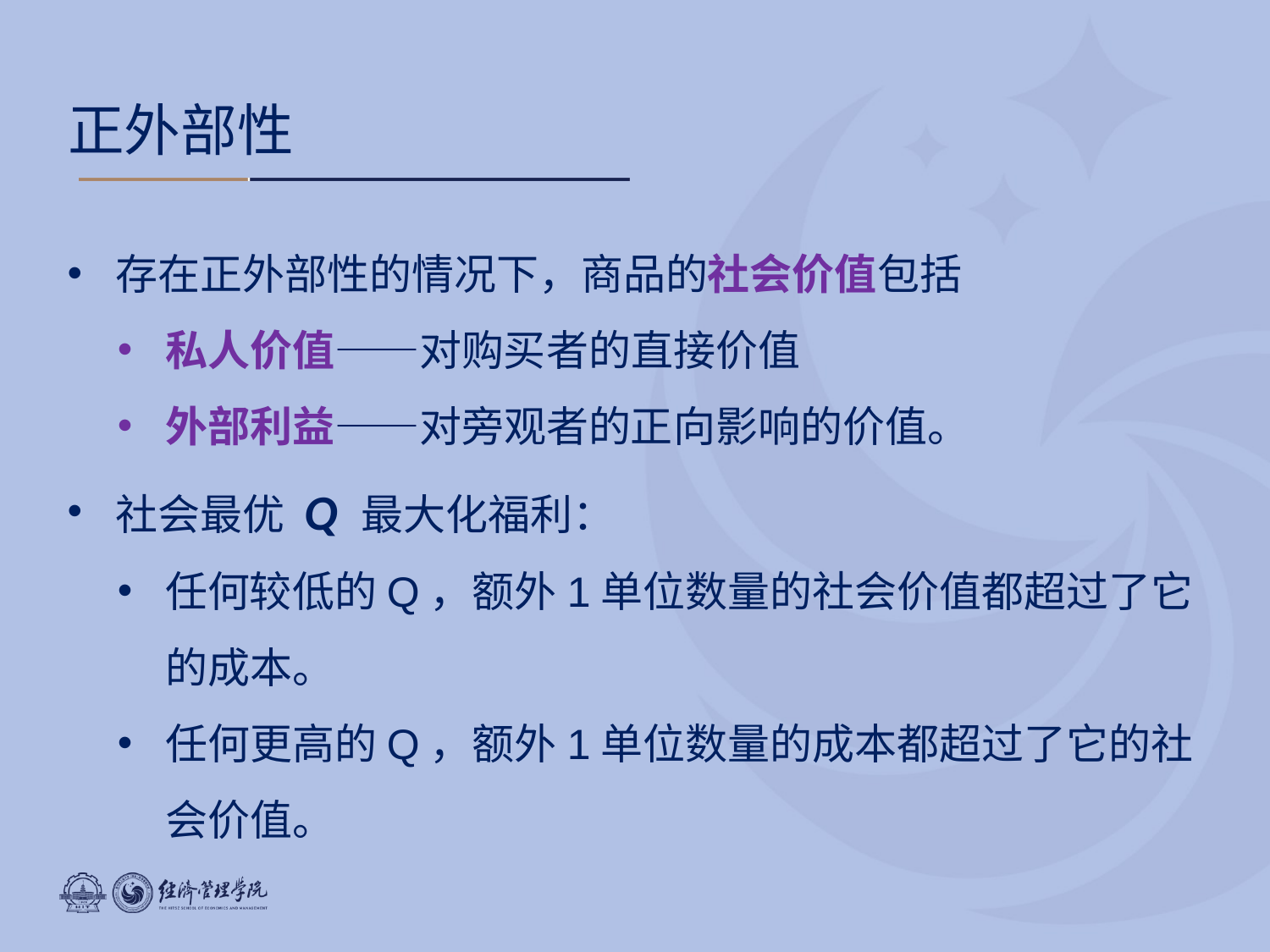

# 正外部性
存在正外部性的情况下，商品的社会价值包括
私人价值——对购买者的直接价值
外部利益——对旁观者的正向影响的价值。
社会最优 Q 最大化福利：
任何较低的Q，额外1单位数量的社会价值都超过了它的成本。
任何更高的Q，额外1单位数量的成本都超过了它的社会价值。